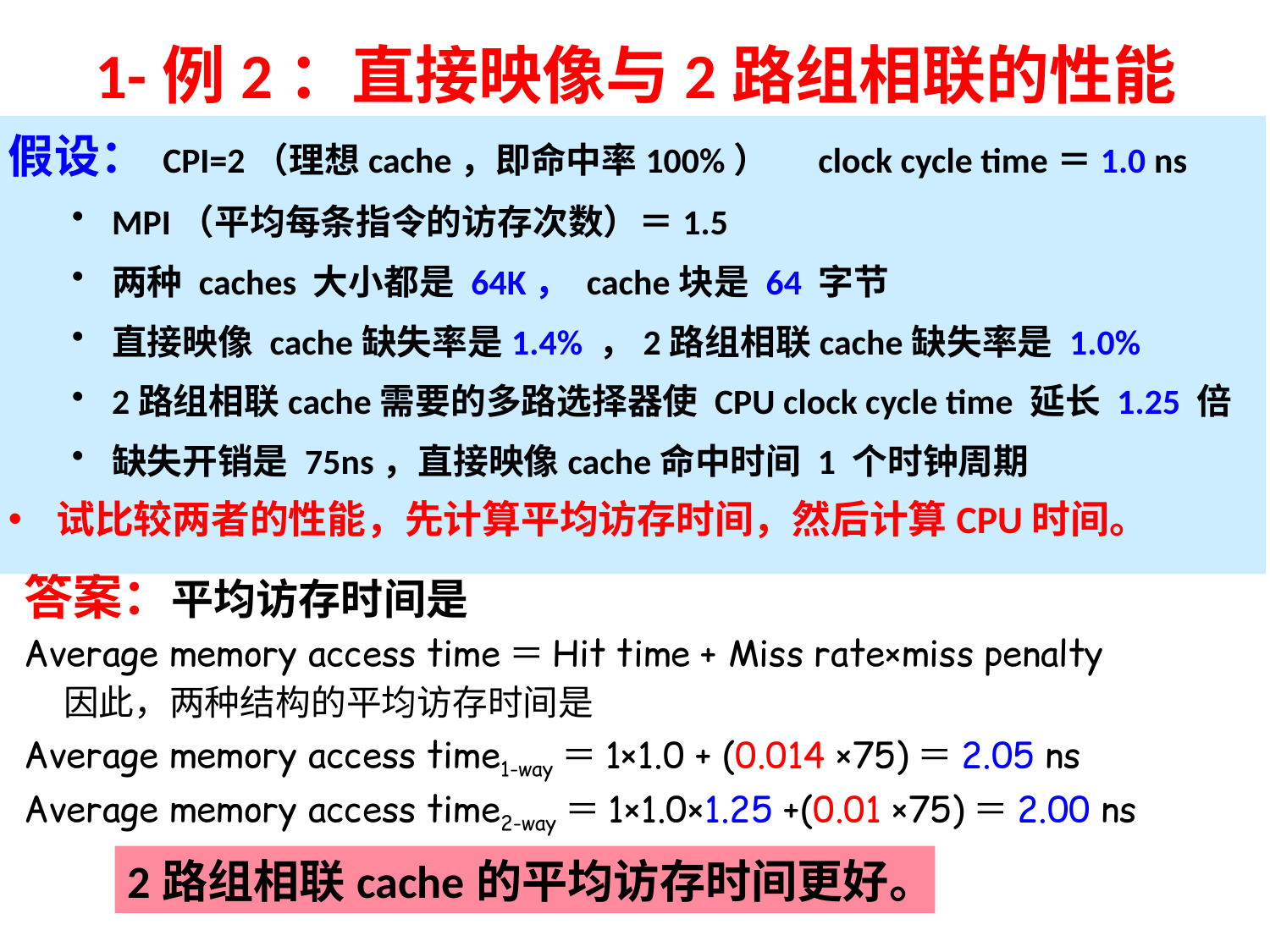

1-例2：直接映像与2路组相联的性能
假设： CPI=2（理想cache，即命中率100%）	clock cycle time＝1.0 ns
MPI（平均每条指令的访存次数）＝1.5
两种 caches 大小都是 64K， cache块是 64 字节
直接映像 cache缺失率是1.4% ，2路组相联cache缺失率是 1.0%
2路组相联cache需要的多路选择器使 CPU clock cycle time 延长 1.25 倍
缺失开销是 75ns，直接映像cache命中时间 1 个时钟周期
试比较两者的性能，先计算平均访存时间，然后计算CPU时间。
答案：平均访存时间是
Average memory access time＝Hit time + Miss rate×miss penalty
	因此，两种结构的平均访存时间是
Average memory access time1-way＝1×1.0 + (0.014 ×75)＝2.05 ns
Average memory access time2-way＝1×1.0×1.25 +(0.01 ×75)＝2.00 ns
2路组相联cache的平均访存时间更好。
43